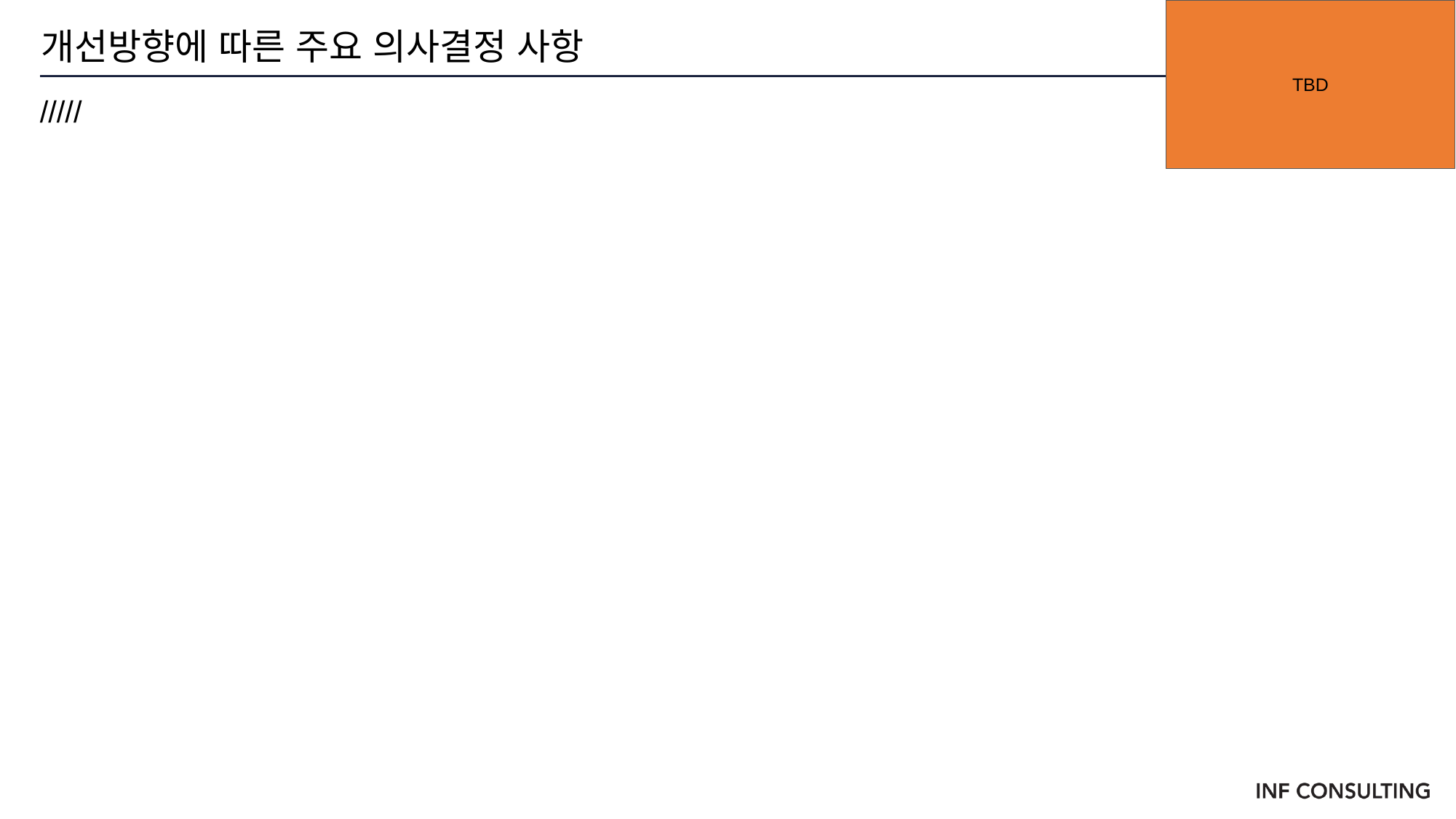

TBD
# 개선방향에 따른 주요 의사결정 사항
/////